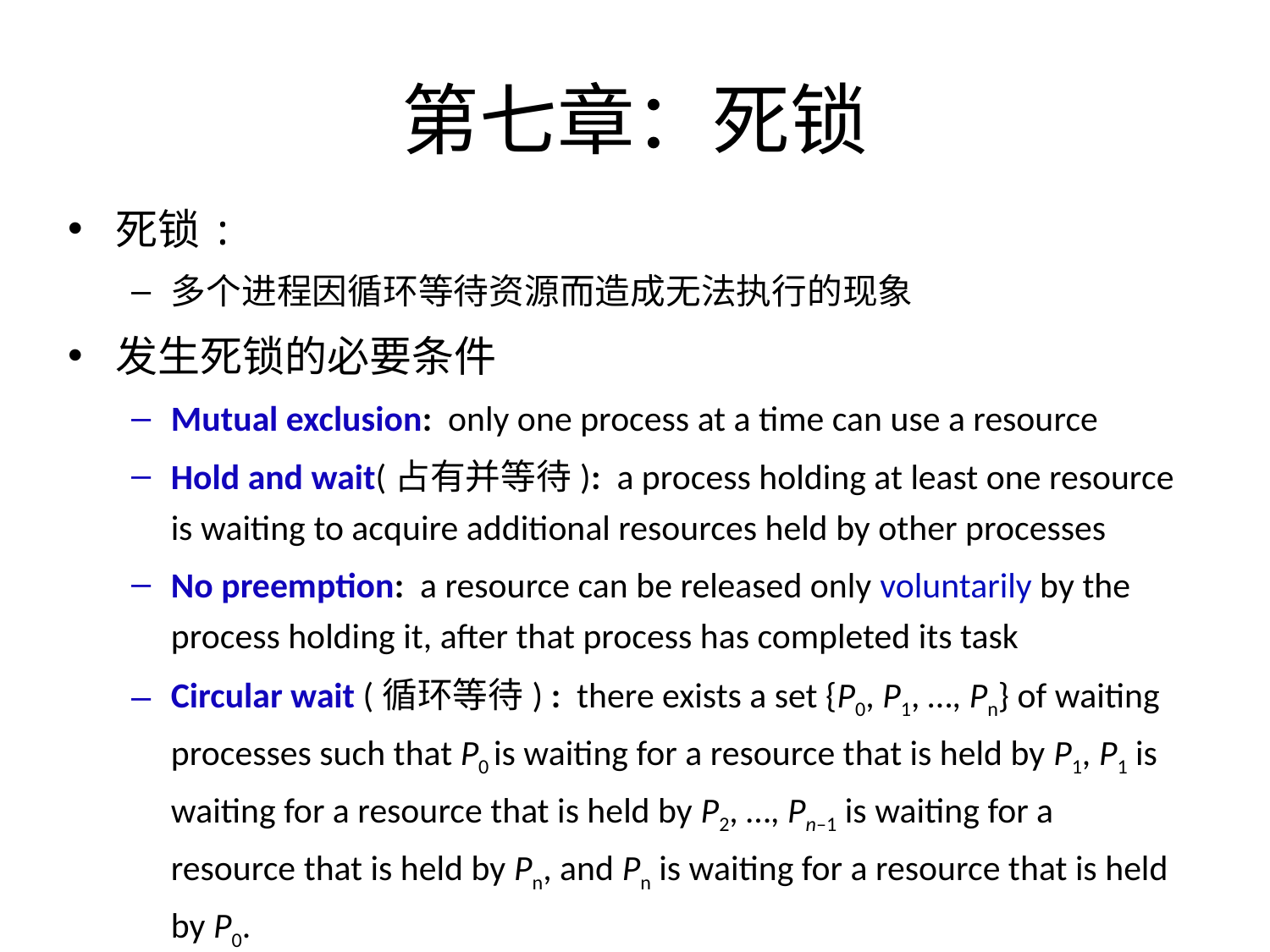

# 第七章：死锁
死锁:
多个进程因循环等待资源而造成无法执行的现象
发生死锁的必要条件
Mutual exclusion:  only one process at a time can use a resource
Hold and wait(占有并等待):  a process holding at least one resource is waiting to acquire additional resources held by other processes
No preemption:  a resource can be released only voluntarily by the process holding it, after that process has completed its task
Circular wait (循环等待) :  there exists a set {P0, P1, …, Pn} of waiting processes such that P0 is waiting for a resource that is held by P1, P1 is waiting for a resource that is held by P2, …, Pn–1 is waiting for a resource that is held by Pn, and Pn is waiting for a resource that is held by P0.